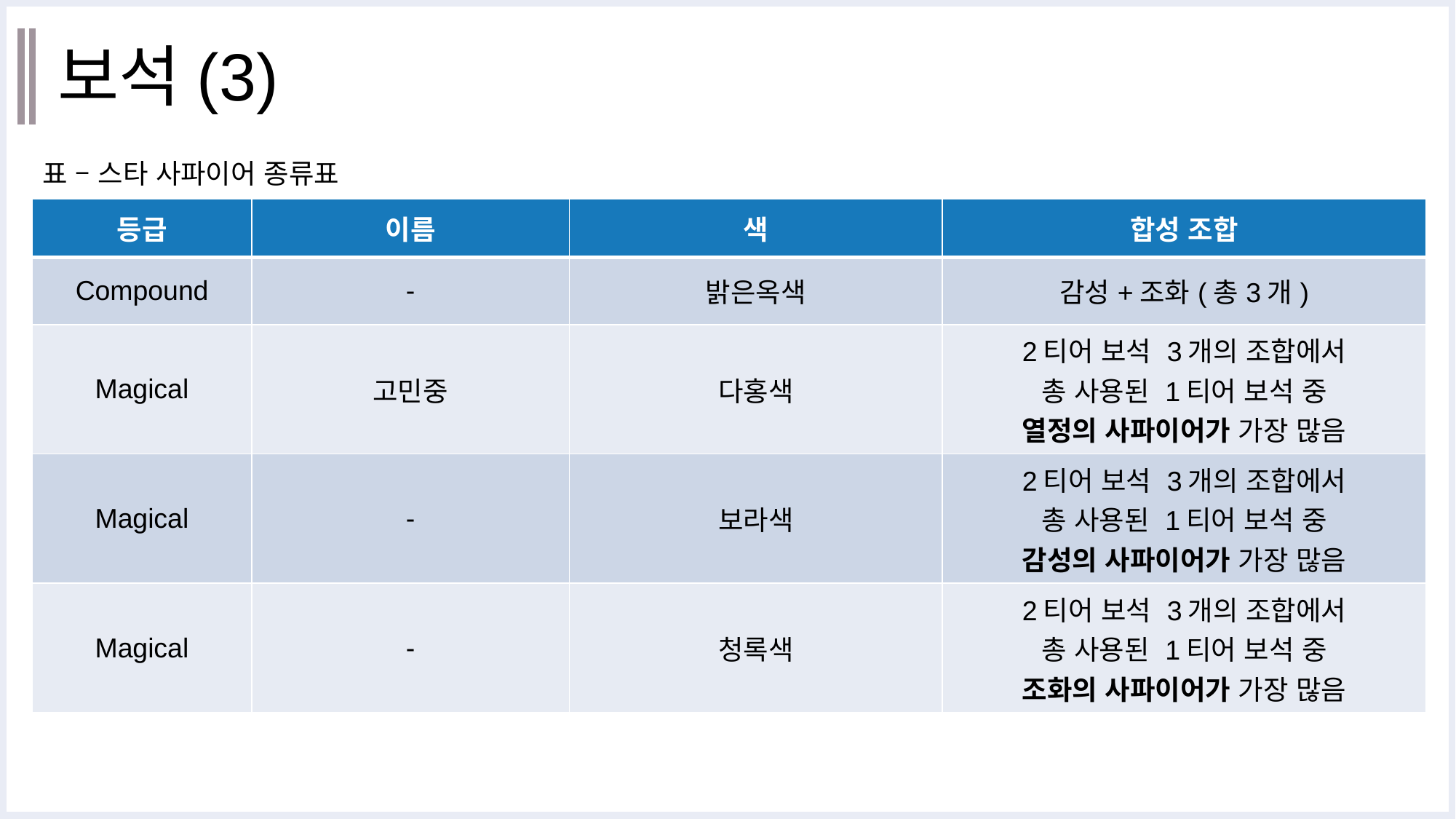

# 보석(3)
표 – 스타 사파이어 종류표
| 등급 | 이름 | 색 | 합성 조합 |
| --- | --- | --- | --- |
| Compound | - | 밝은옥색 | 감성+조화(총3개) |
| Magical | 고민중 | 다홍색 | 2티어 보석 3개의 조합에서 총 사용된 1티어 보석 중 열정의 사파이어가 가장 많음 |
| Magical | - | 보라색 | 2티어 보석 3개의 조합에서 총 사용된 1티어 보석 중 감성의 사파이어가 가장 많음 |
| Magical | - | 청록색 | 2티어 보석 3개의 조합에서 총 사용된 1티어 보석 중 조화의 사파이어가 가장 많음 |